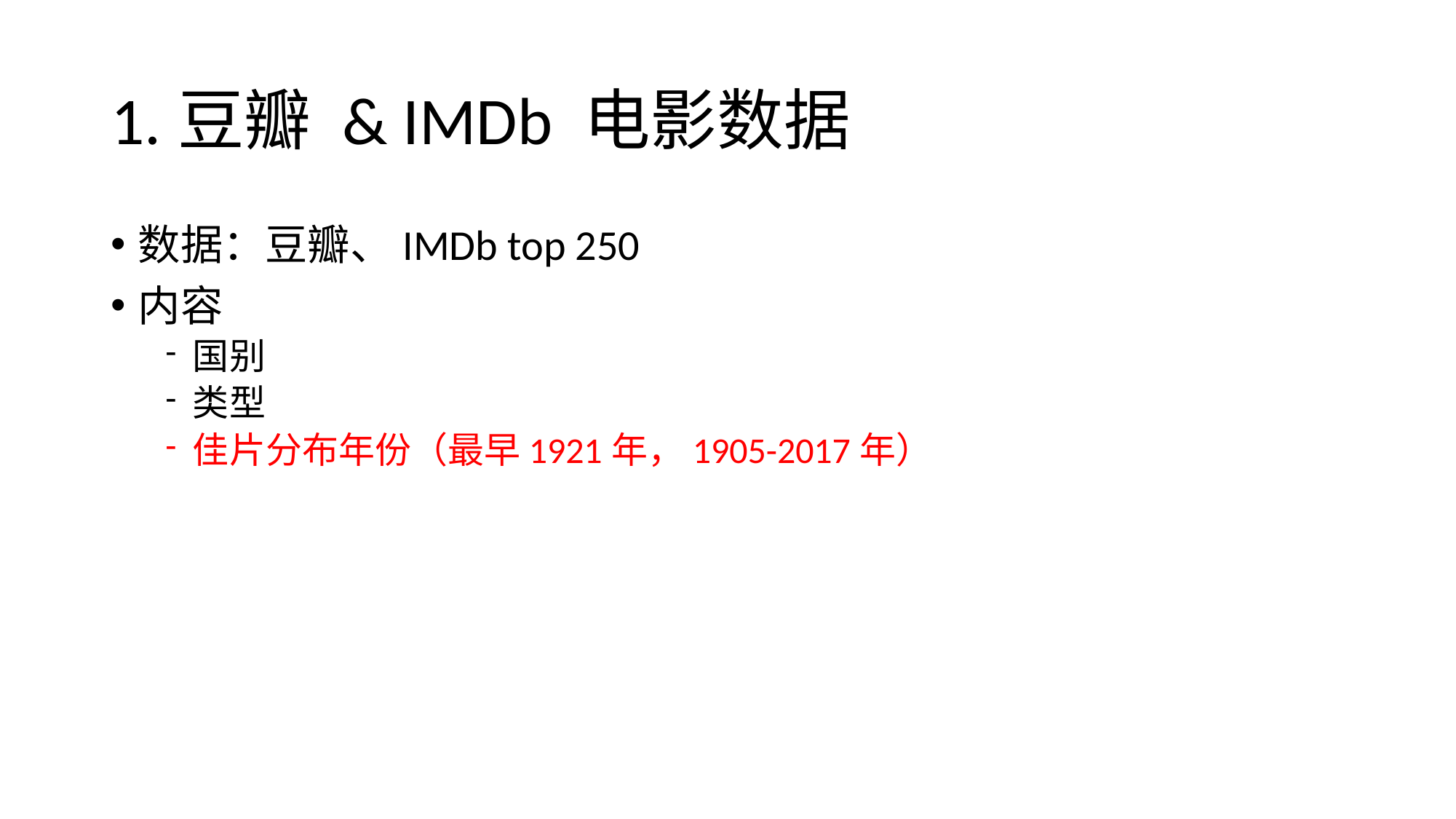

# 1.豆瓣 & IMDb 电影数据
数据：豆瓣、IMDb top 250
内容
国别
类型
佳片分布年份（最早1921年，1905-2017年）